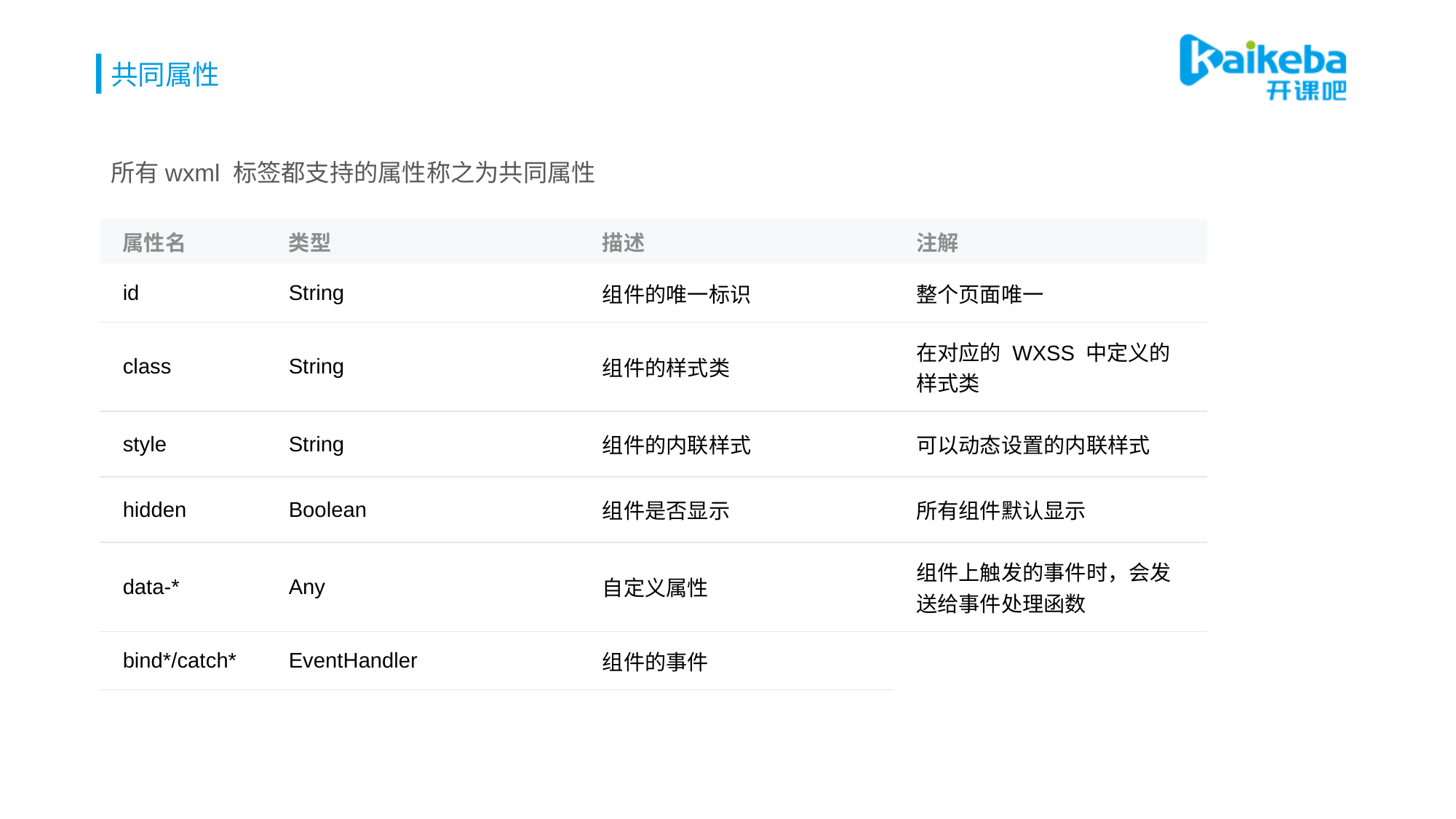

# 共同属性
所有wxml 标签都支持的属性称之为共同属性

| 属性名 | 类型 | 描述 | 注解 |
| --- | --- | --- | --- |
| id | String | 组件的唯一标识 | 整个页面唯一 |
| class | String | 组件的样式类 | 在对应的 WXSS 中定义的样式类 |
| style | String | 组件的内联样式 | 可以动态设置的内联样式 |
| hidden | Boolean | 组件是否显示 | 所有组件默认显示 |
| data-\* | Any | 自定义属性 | 组件上触发的事件时，会发送给事件处理函数 |
| bind\*/catch\* | EventHandler | 组件的事件 |  |